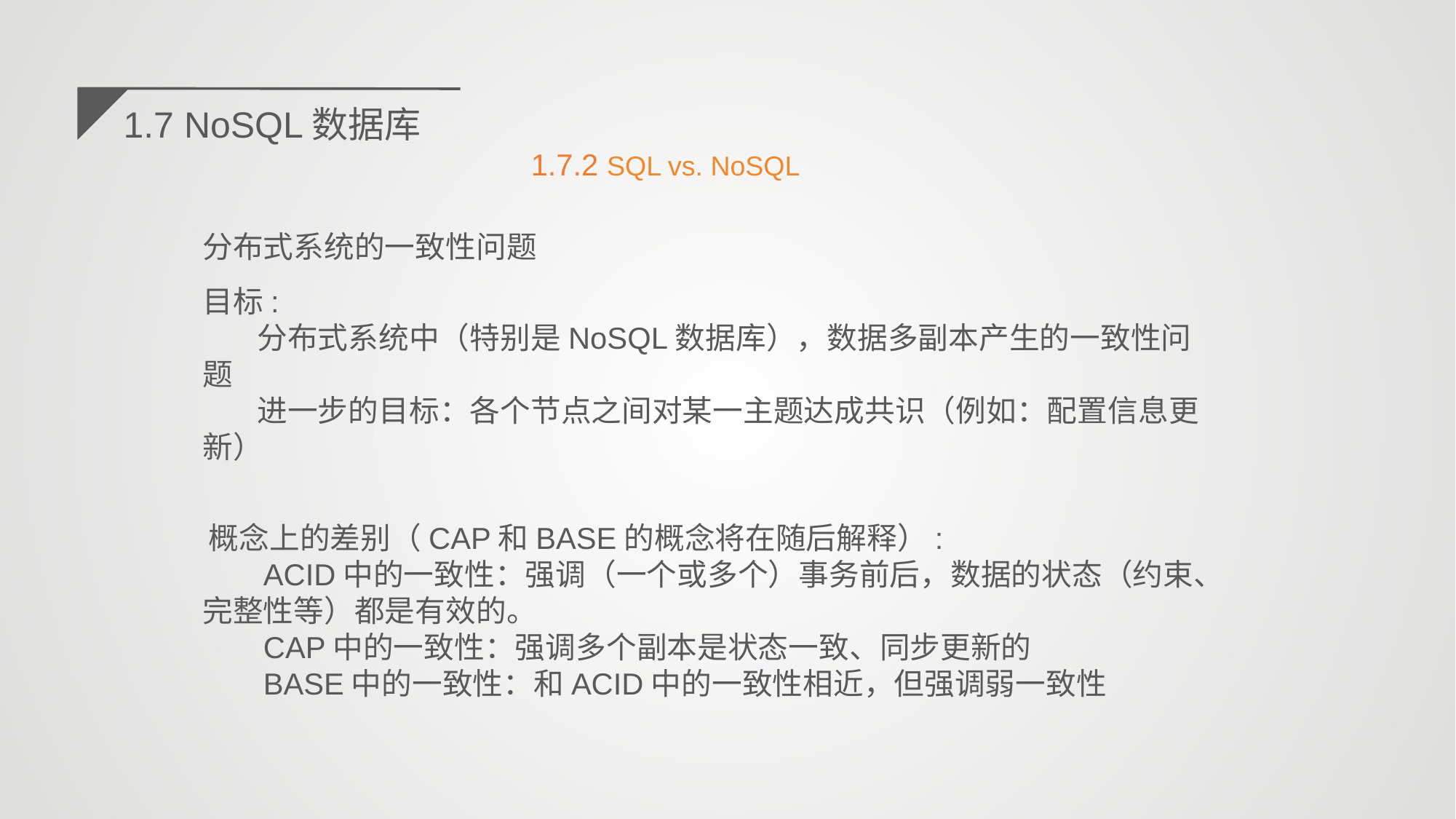

1.7 NoSQL数据库
1.7.2 SQL vs. NoSQL
分布式系统的一致性问题
目标:
分布式系统中（特别是NoSQL数据库），数据多副本产生的一致性问题
进一步的目标：各个节点之间对某一主题达成共识（例如：配置信息更新）

概念上的差别（CAP和BASE的概念将在随后解释）:
ACID中的一致性：强调（一个或多个）事务前后，数据的状态（约束、完整性等）都是有效的。
CAP中的一致性：强调多个副本是状态一致、同步更新的
BASE中的一致性：和ACID中的一致性相近，但强调弱一致性